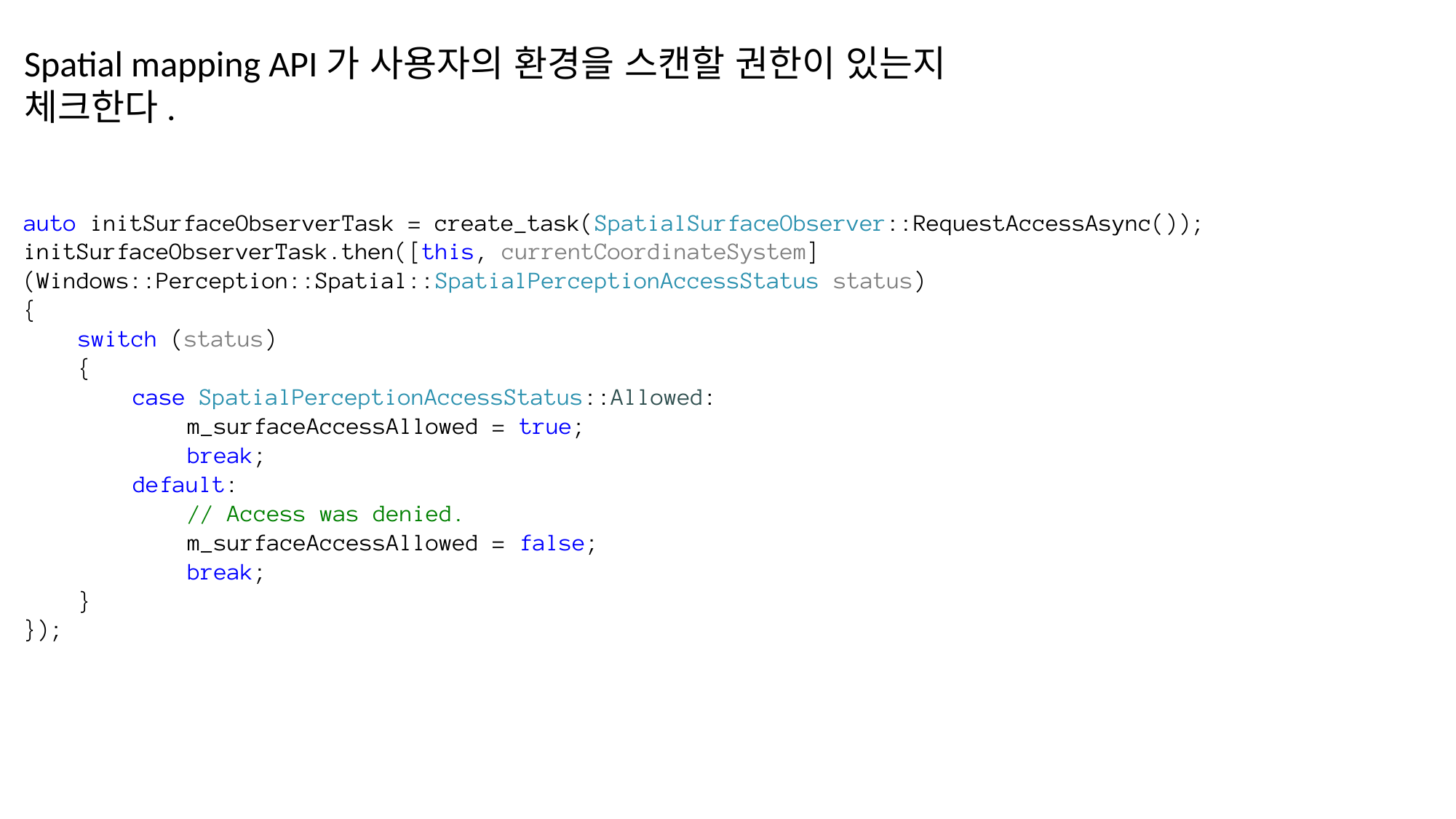

Spatial mapping API가 사용자의 환경을 스캔할 권한이 있는지 체크한다.
auto initSurfaceObserverTask = create_task(SpatialSurfaceObserver::RequestAccessAsync());
initSurfaceObserverTask.then([this, currentCoordinateSystem](Windows::Perception::Spatial::SpatialPerceptionAccessStatus status)
{
switch (status)
{
case SpatialPerceptionAccessStatus::Allowed:
m_surfaceAccessAllowed = true;
break;
default:
// Access was denied.
m_surfaceAccessAllowed = false;
break;
}
});